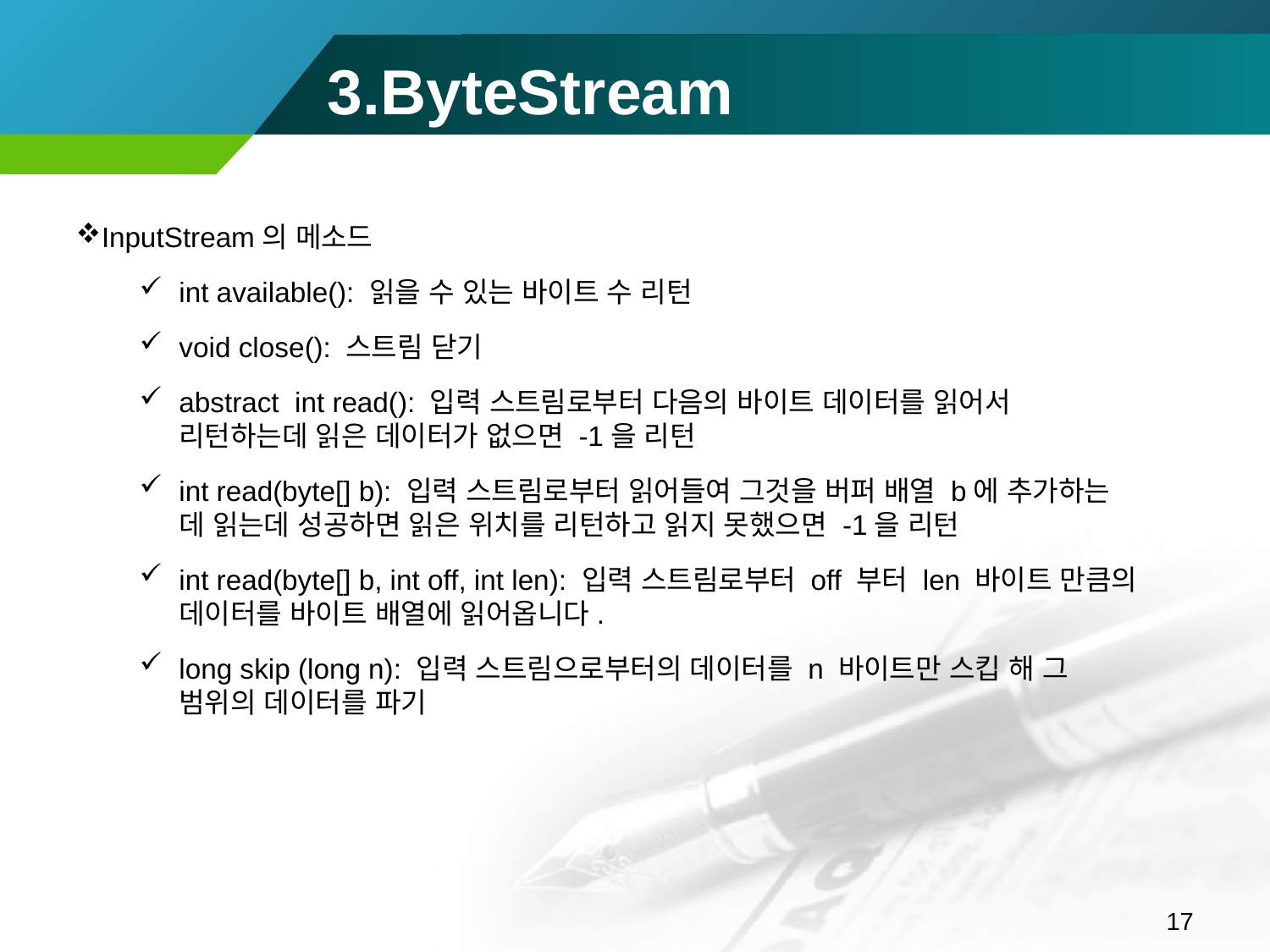

3.ByteStream
InputStream의 메소드
int available(): 읽을 수 있는 바이트 수 리턴
void close(): 스트림 닫기
abstract  int read(): 입력 스트림로부터 다음의 바이트 데이터를 읽어서 리턴하는데 읽은 데이터가 없으면 -1을 리턴
int read(byte[] b): 입력 스트림로부터 읽어들여 그것을 버퍼 배열 b에 추가하는 데 읽는데 성공하면 읽은 위치를 리턴하고 읽지 못했으면 -1을 리턴
int read(byte[] b, int off, int len): 입력 스트림로부터 off 부터 len 바이트 만큼의 데이터를 바이트 배열에 읽어옵니다.
long skip (long n): 입력 스트림으로부터의 데이터를 n 바이트만 스킵 해 그 범위의 데이터를 파기

17